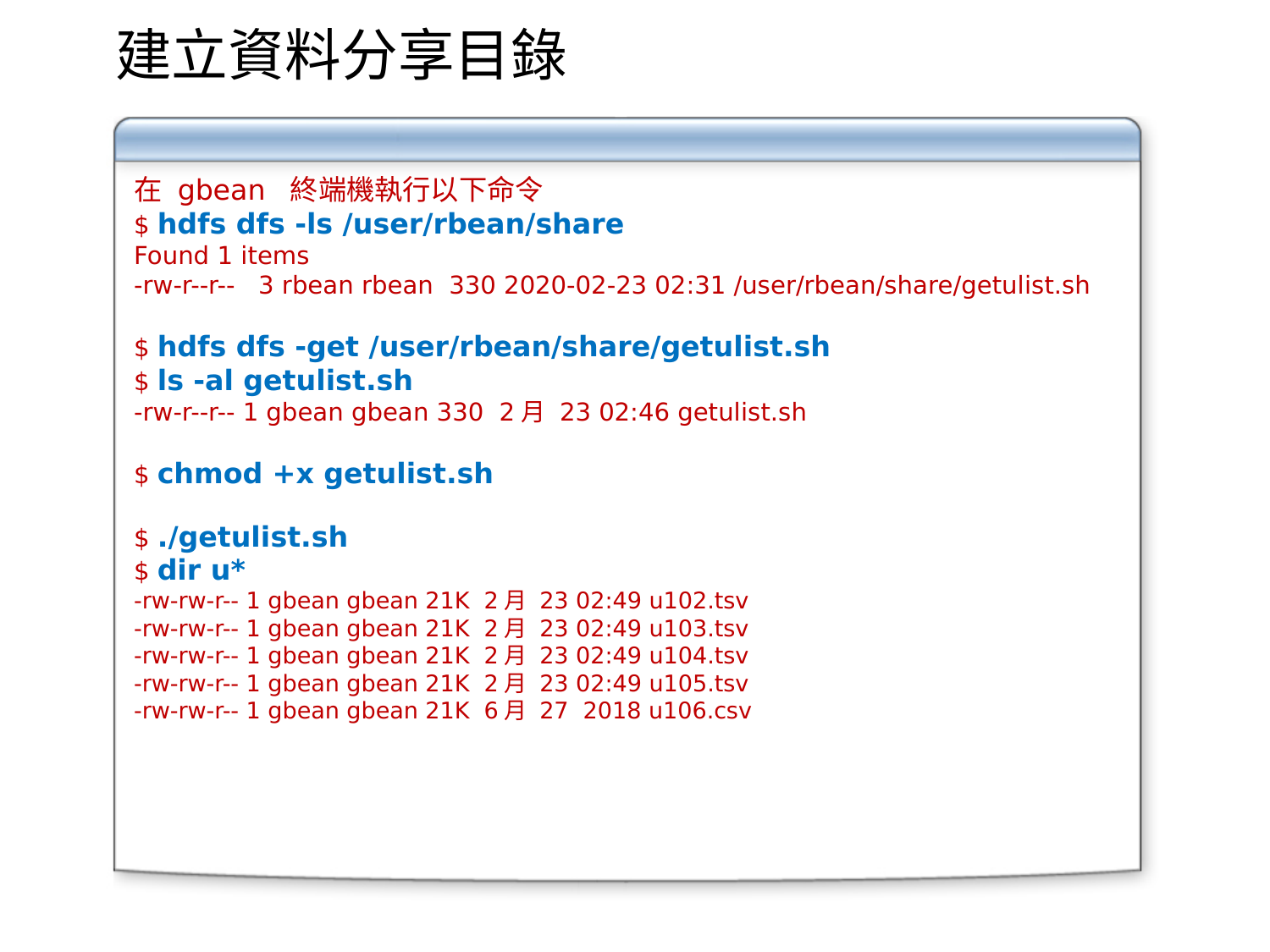

建立資料分享目錄
在 gbean  終端機執行以下命令
$ hdfs dfs -ls /user/rbean/share
Found 1 items
-rw-r--r--   3 rbean rbean  330 2020-02-23 02:31 /user/rbean/share/getulist.sh

$ hdfs dfs -get /user/rbean/share/getulist.sh
$ ls -al getulist.sh
-rw-r--r-- 1 gbean gbean 330  2月 23 02:46 getulist.sh

$ chmod +x getulist.sh

$ ./getulist.sh
$ dir u*
-rw-rw-r-- 1 gbean gbean 21K  2月 23 02:49 u102.tsv
-rw-rw-r-- 1 gbean gbean 21K  2月 23 02:49 u103.tsv
-rw-rw-r-- 1 gbean gbean 21K  2月 23 02:49 u104.tsv
-rw-rw-r-- 1 gbean gbean 21K  2月 23 02:49 u105.tsv
-rw-rw-r-- 1 gbean gbean 21K  6月 27  2018 u106.csv